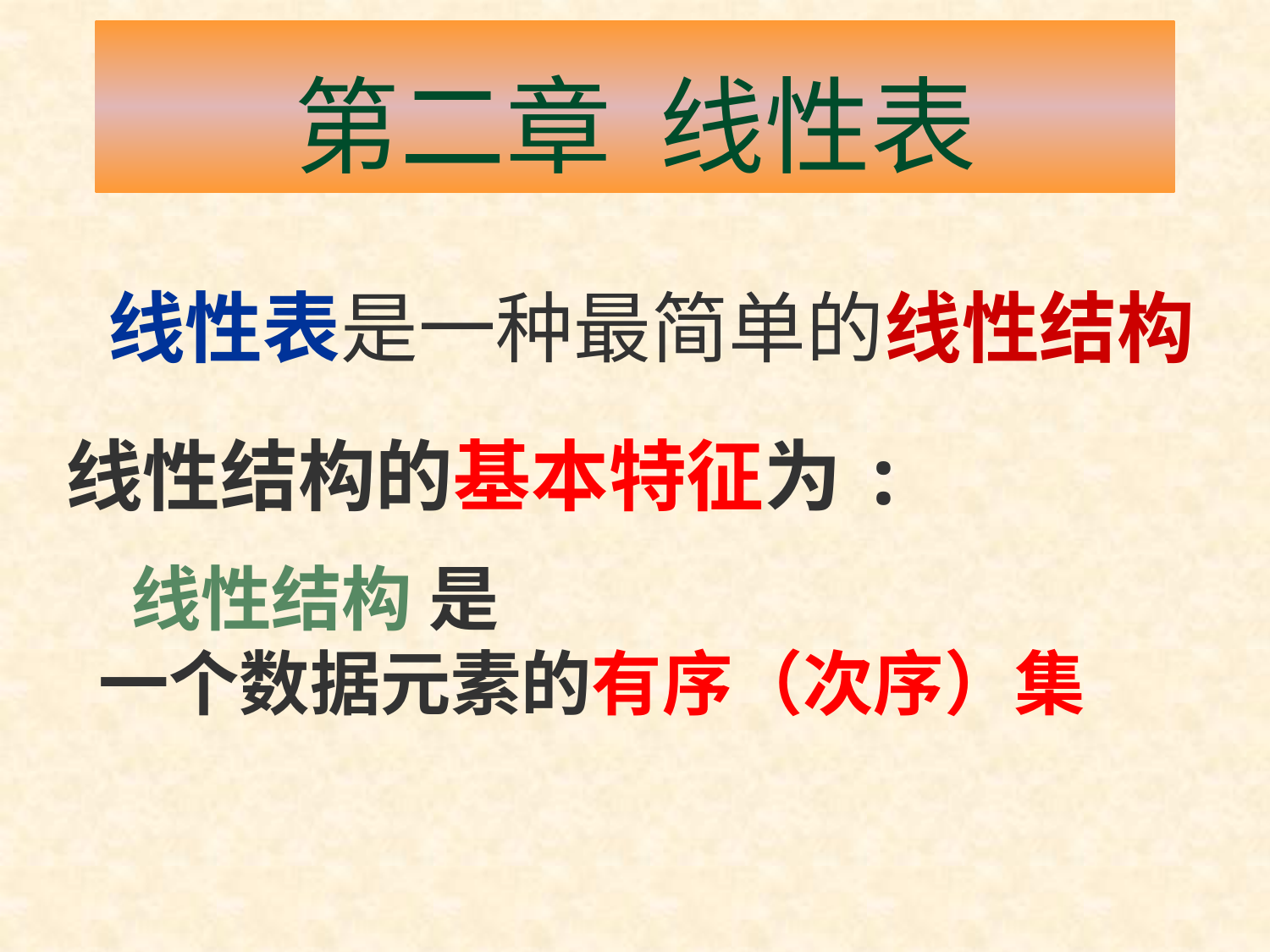

# 第二章  线性表
线性表是一种最简单的线性结构
线性结构的基本特征为:
   线性结构 是
 一个数据元素的有序（次序）集